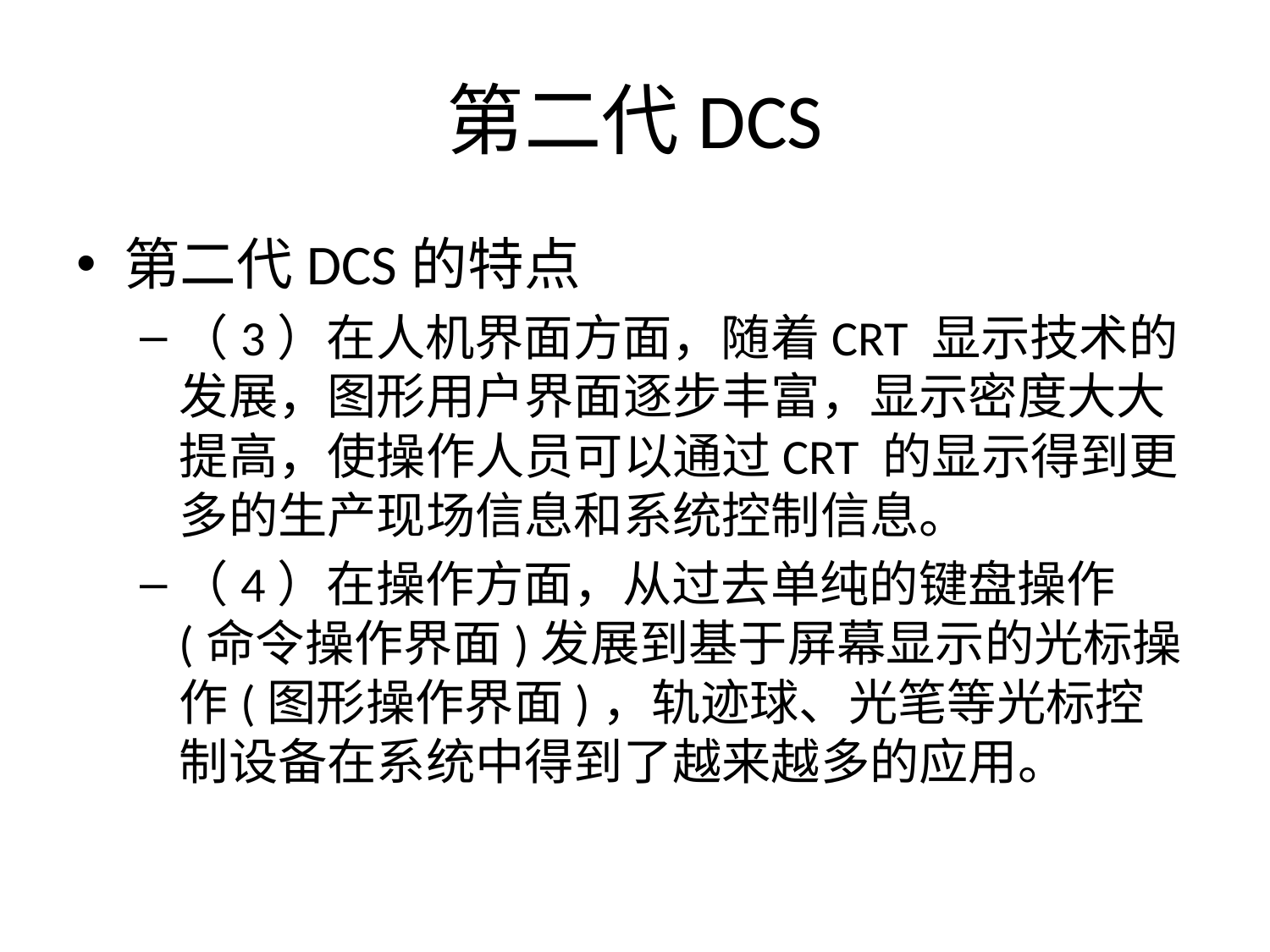

# 第二代DCS
第二代DCS的特点
（3）在人机界面方面，随着CRT 显示技术的发展，图形用户界面逐步丰富，显示密度大大提高，使操作人员可以通过CRT 的显示得到更多的生产现场信息和系统控制信息。
（4）在操作方面，从过去单纯的键盘操作(命令操作界面)发展到基于屏幕显示的光标操作(图形操作界面)，轨迹球、光笔等光标控制设备在系统中得到了越来越多的应用。